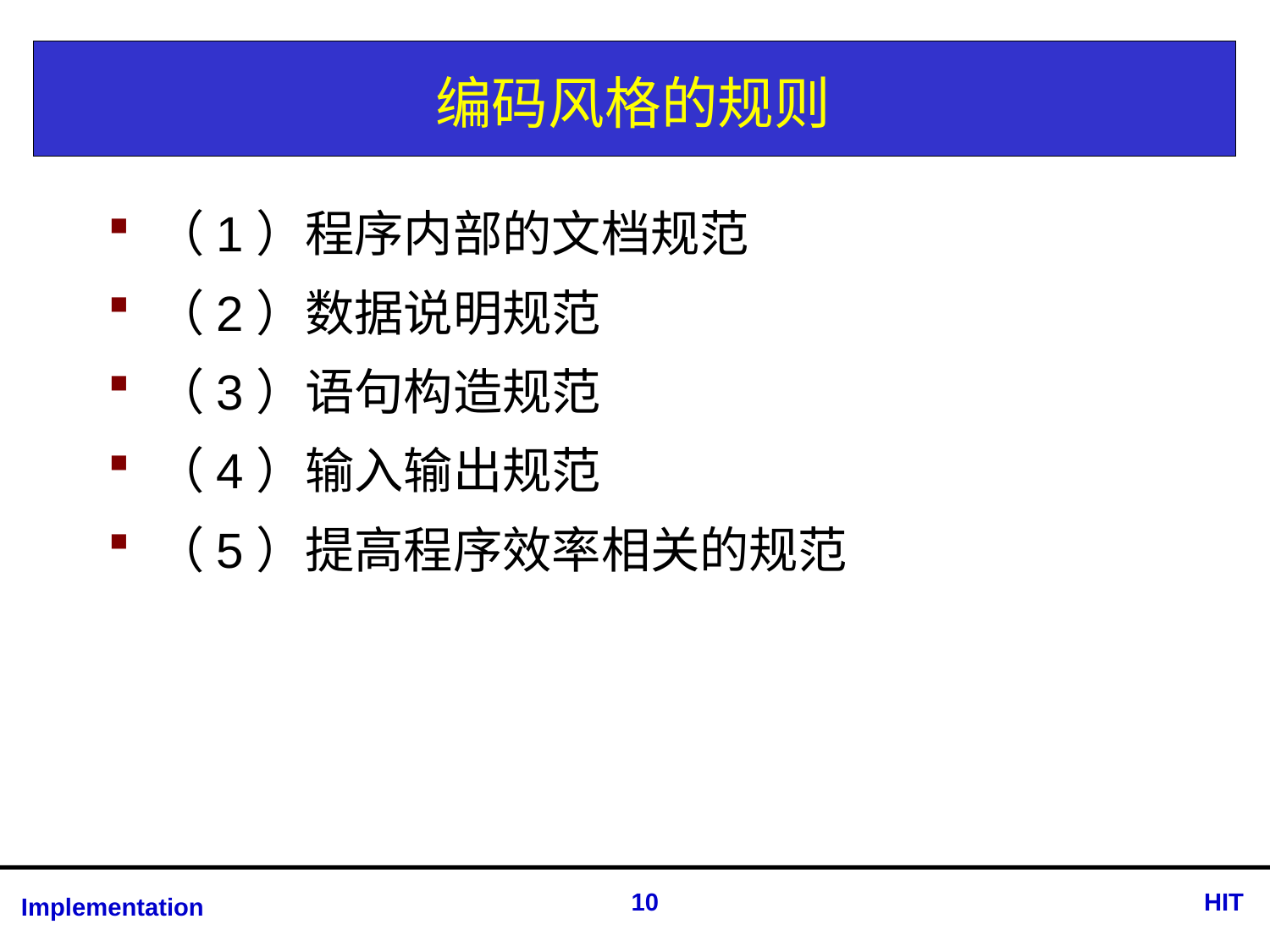

# 编码风格的规则
（1）程序内部的文档规范
（2）数据说明规范
（3）语句构造规范
（4）输入输出规范
（5）提高程序效率相关的规范